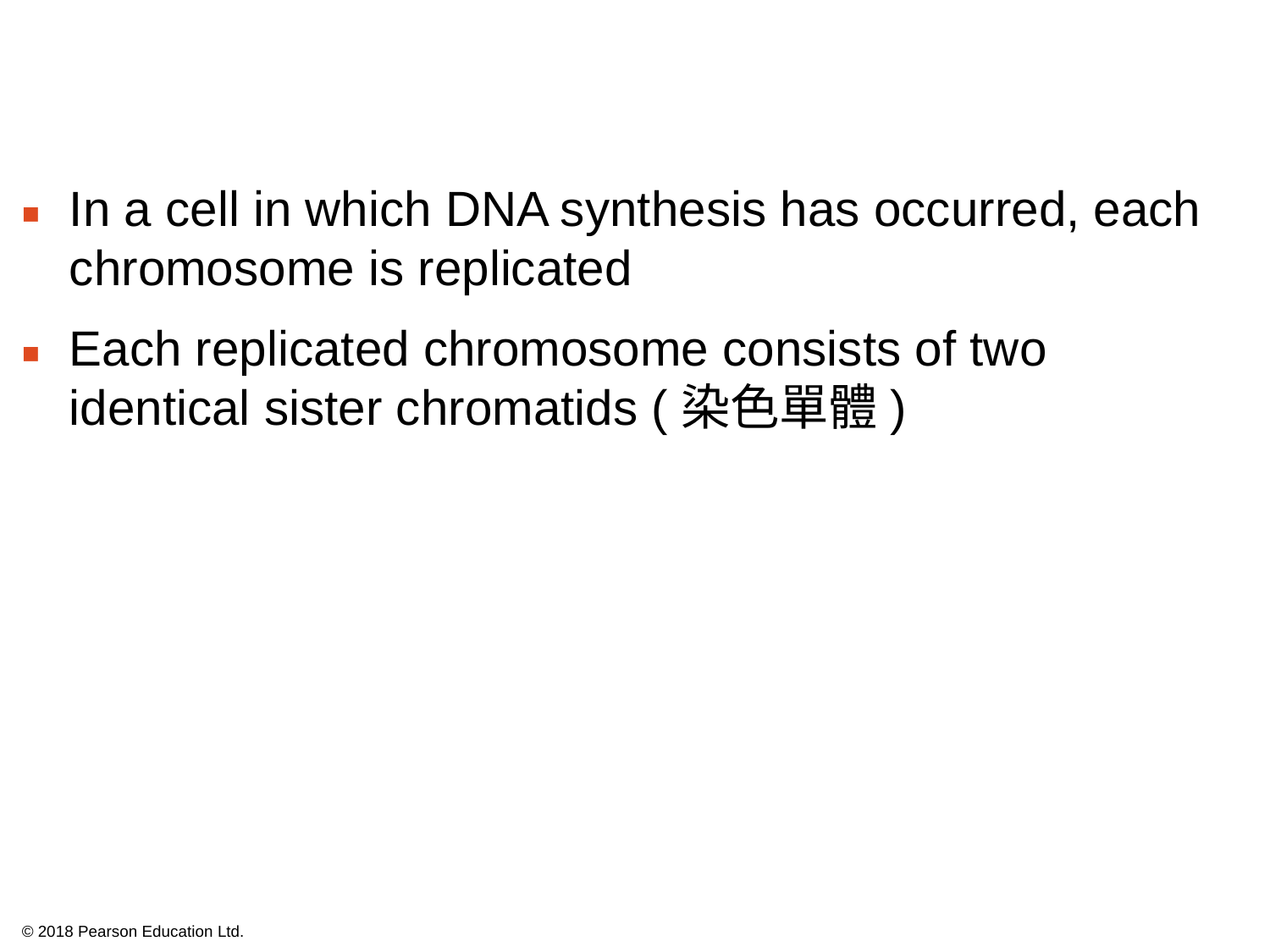

In a cell in which DNA synthesis has occurred, each chromosome is replicated
Each replicated chromosome consists of two identical sister chromatids (染色單體)
© 2018 Pearson Education Ltd.